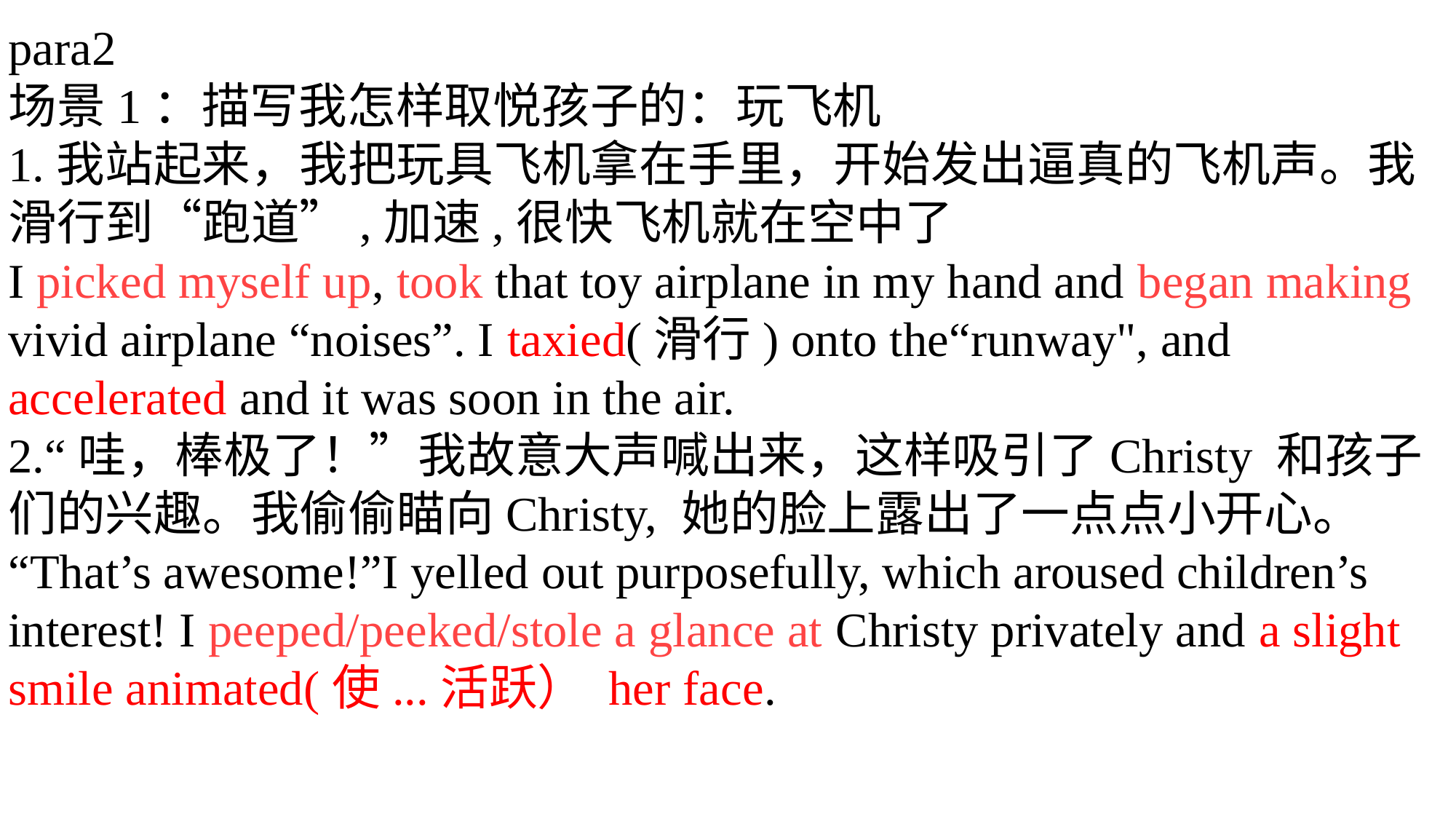

para2
场景1：描写我怎样取悦孩子的：玩飞机
1.我站起来，我把玩具飞机拿在手里，开始发出逼真的飞机声。我滑行到“跑道”,加速,很快飞机就在空中了
I picked myself up, took that toy airplane in my hand and began making vivid airplane “noises”. I taxied(滑行) onto the“runway", and accelerated and it was soon in the air.
2.“哇，棒极了！”我故意大声喊出来，这样吸引了Christy 和孩子们的兴趣。我偷偷瞄向Christy, 她的脸上露出了一点点小开心。
“That’s awesome!”I yelled out purposefully, which aroused children’s interest! I peeped/peeked/stole a glance at Christy privately and a slight smile animated(使...活跃） her face.